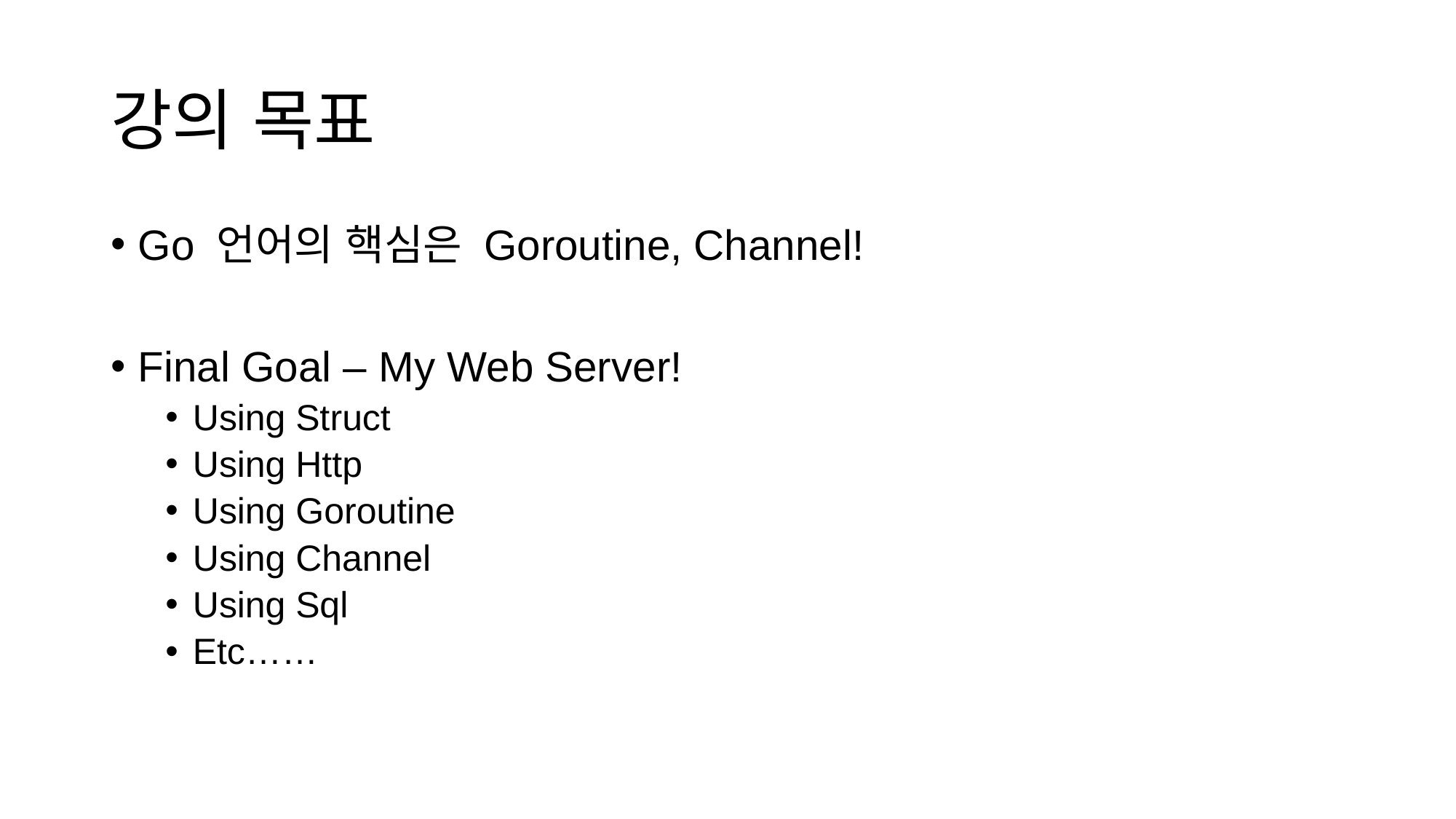

# 강의 목표
Go 언어의 핵심은 Goroutine, Channel!

Final Goal – My Web Server!
Using Struct
Using Http
Using Goroutine
Using Channel
Using Sql
Etc……